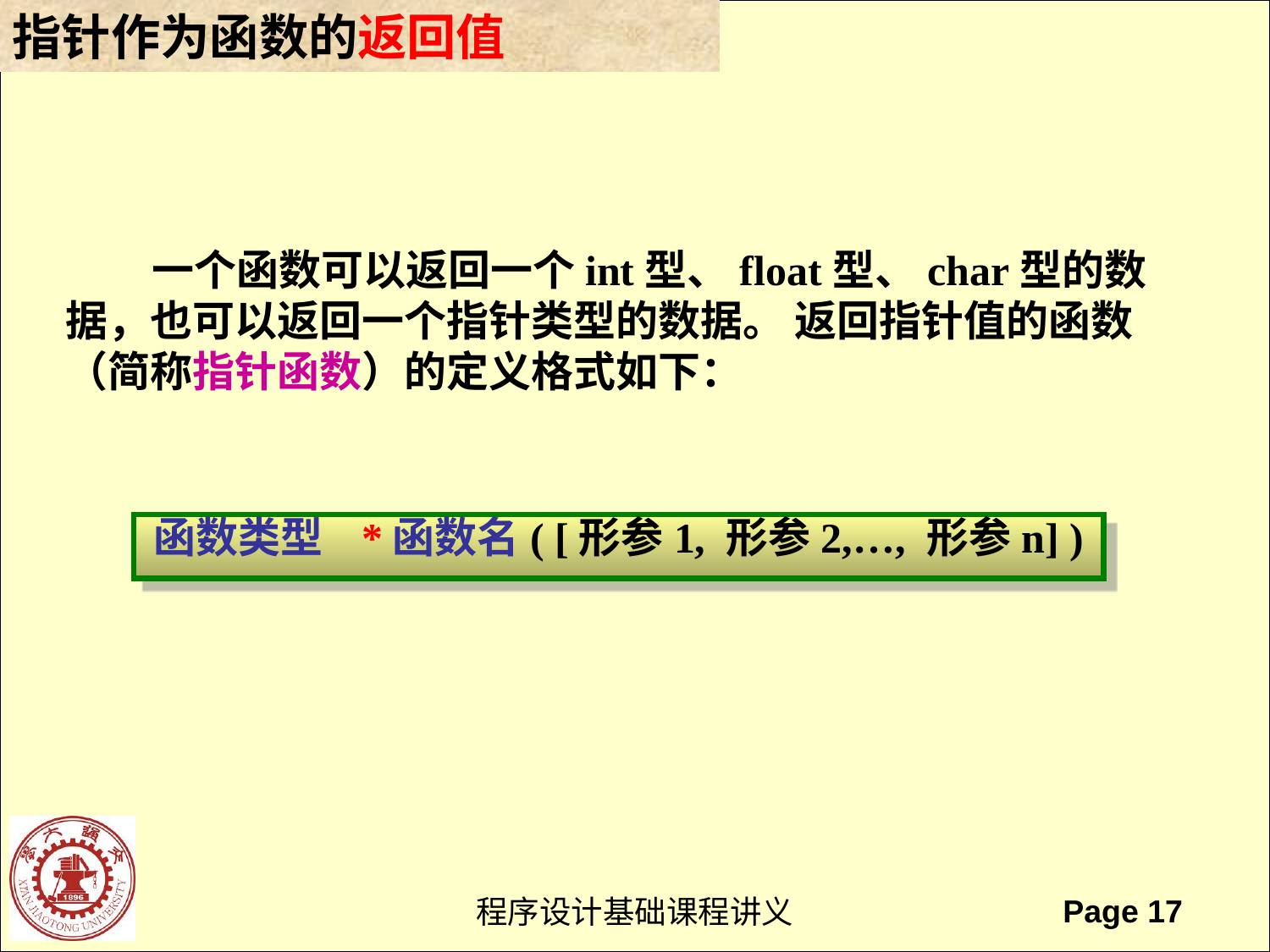

指针作为函数的返回值
        一个函数可以返回一个int型、float型、char型的数据，也可以返回一个指针类型的数据。 返回指针值的函数（简称指针函数）的定义格式如下：
函数类型   *函数名( [形参1, 形参2,…, 形参n] )